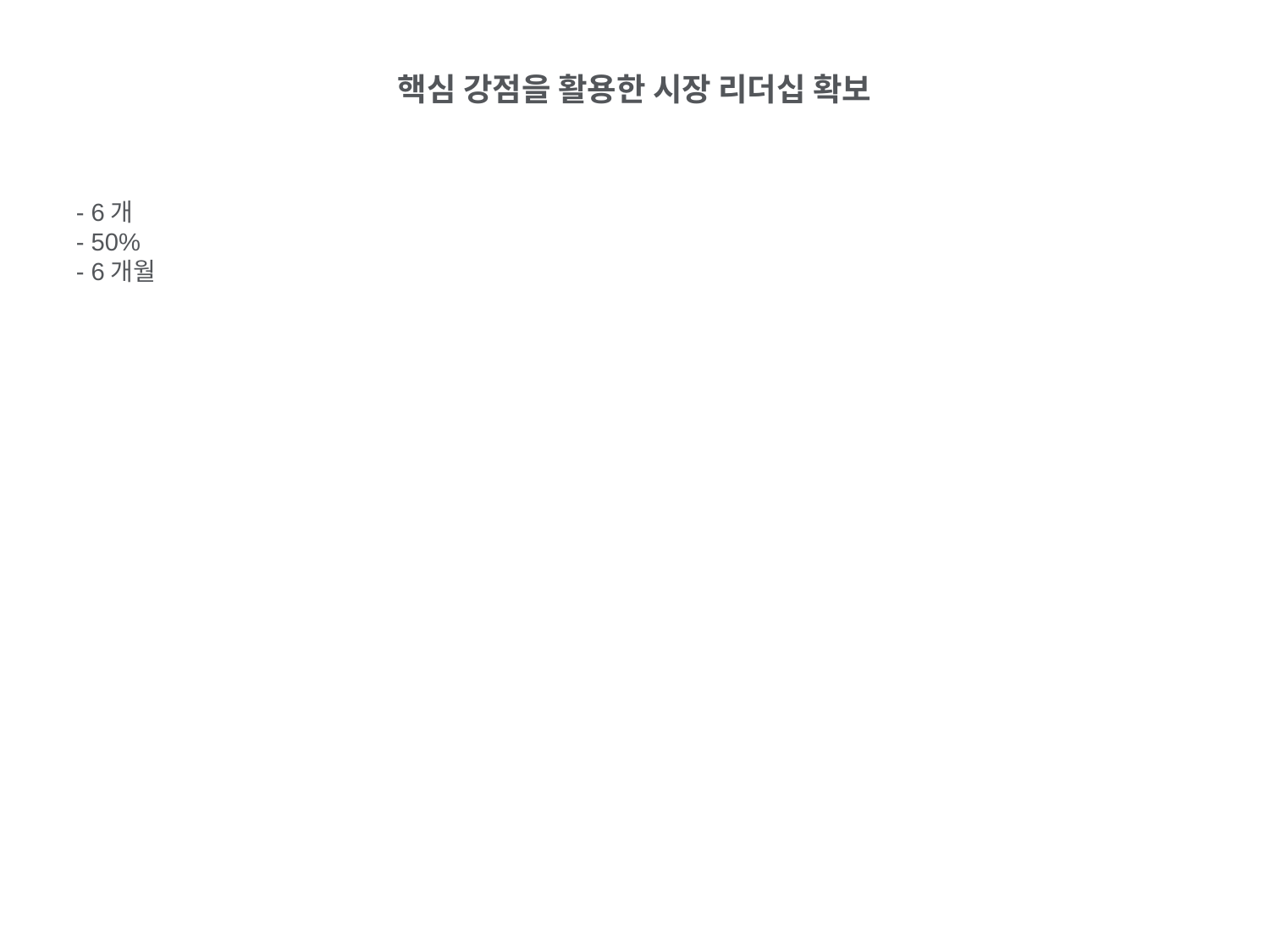

핵심 강점을 활용한 시장 리더십 확보
- 6개
- 50%
- 6개월